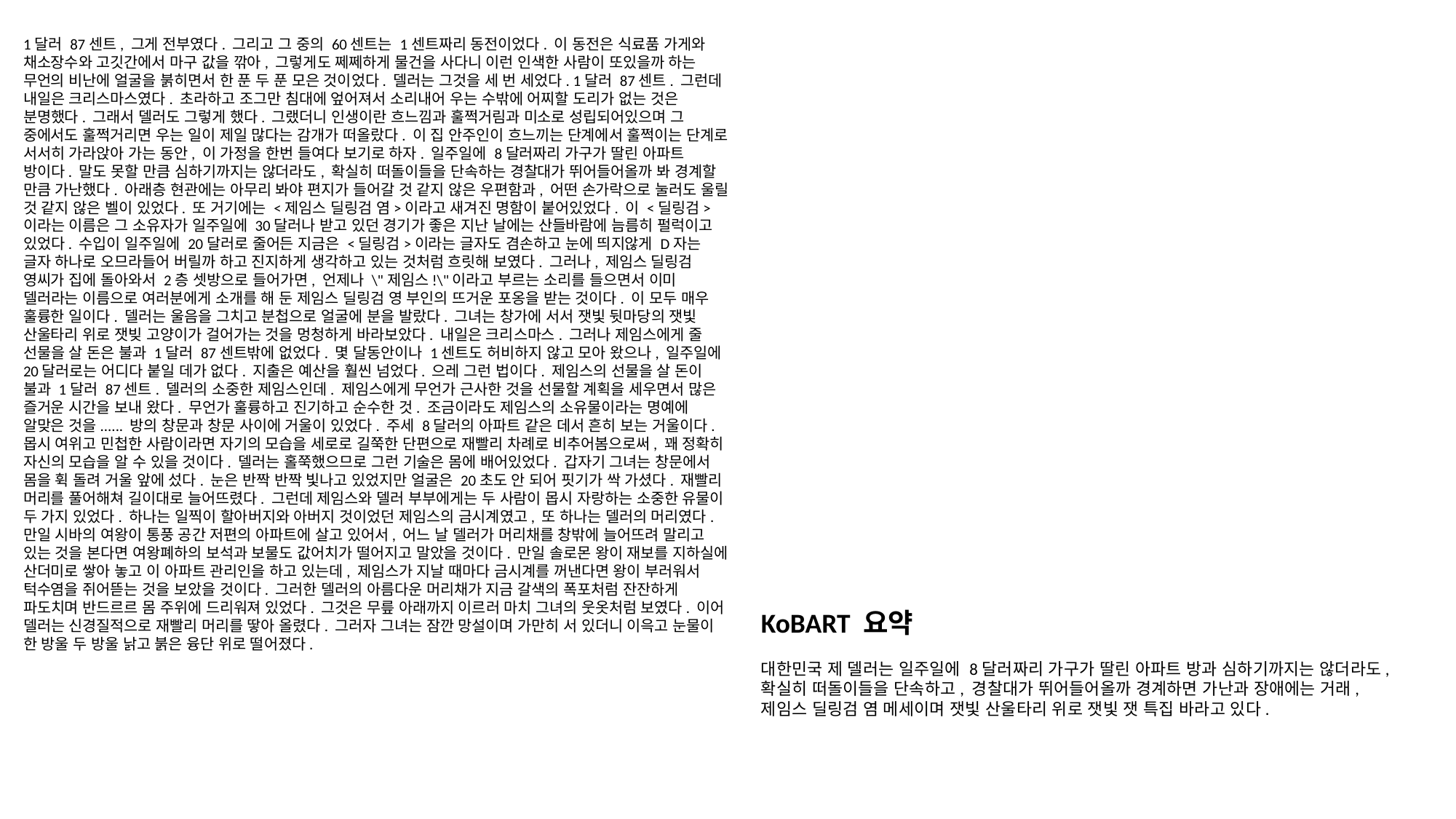

1달러 87센트, 그게 전부였다. 그리고 그 중의 60센트는 1센트짜리 동전이었다. 이 동전은 식료품 가게와 채소장수와 고깃간에서 마구 값을 깎아, 그렇게도 쩨쩨하게 물건을 사다니 이런 인색한 사람이 또있을까 하는 무언의 비난에 얼굴을 붉히면서 한 푼 두 푼 모은 것이었다. 델러는 그것을 세 번 세었다. 1달러 87센트. 그런데 내일은 크리스마스였다. 초라하고 조그만 침대에 엎어져서 소리내어 우는 수밖에 어찌할 도리가 없는 것은 분명했다. 그래서 델러도 그렇게 했다. 그랬더니 인생이란 흐느낌과 훌쩍거림과 미소로 성립되어있으며 그 중에서도 훌쩍거리면 우는 일이 제일 많다는 감개가 떠올랐다. 이 집 안주인이 흐느끼는 단계에서 훌쩍이는 단계로 서서히 가라앉아 가는 동안, 이 가정을 한번 들여다 보기로 하자. 일주일에 8달러짜리 가구가 딸린 아파트 방이다. 말도 못할 만큼 심하기까지는 않더라도, 확실히 떠돌이들을 단속하는 경찰대가 뛰어들어올까 봐 경계할 만큼 가난했다. 아래층 현관에는 아무리 봐야 편지가 들어갈 것 같지 않은 우편함과, 어떤 손가락으로 눌러도 울릴 것 같지 않은 벨이 있었다. 또 거기에는 <제임스 딜링검 염>이라고 새겨진 명함이 붙어있었다. 이 <딜링검>이라는 이름은 그 소유자가 일주일에 30달러나 받고 있던 경기가 좋은 지난 날에는 산들바람에 늠름히 펄럭이고 있었다. 수입이 일주일에 20달러로 줄어든 지금은 <딜링검>이라는 글자도 겸손하고 눈에 띄지않게 D자는 글자 하나로 오므라들어 버릴까 하고 진지하게 생각하고 있는 것처럼 흐릿해 보였다. 그러나, 제임스 딜링검 영씨가 집에 돌아와서 2층 셋방으로 들어가면, 언제나 \"제임스!\"이라고 부르는 소리를 들으면서 이미 델러라는 이름으로 여러분에게 소개를 해 둔 제임스 딜링검 영 부인의 뜨거운 포옹을 받는 것이다. 이 모두 매우 훌륭한 일이다. 델러는 울음을 그치고 분첩으로 얼굴에 분을 발랐다. 그녀는 창가에 서서 잿빛 뒷마당의 잿빛 산울타리 위로 잿빚 고양이가 걸어가는 것을 멍청하게 바라보았다. 내일은 크리스마스. 그러나 제임스에게 줄 선물을 살 돈은 불과 1달러 87센트밖에 없었다. 몇 달동안이나 1센트도 허비하지 않고 모아 왔으나, 일주일에 20달러로는 어디다 붙일 데가 없다. 지출은 예산을 훨씬 넘었다. 으레 그런 법이다. 제임스의 선물을 살 돈이 불과 1달러 87센트. 델러의 소중한 제임스인데. 제임스에게 무언가 근사한 것을 선물할 계획을 세우면서 많은 즐거운 시간을 보내 왔다. 무언가 훌륭하고 진기하고 순수한 것. 조금이라도 제임스의 소유물이라는 명예에 알맞은 것을...... 방의 창문과 창문 사이에 거울이 있었다. 주세 8달러의 아파트 같은 데서 흔히 보는 거울이다. 몹시 여위고 민첩한 사람이라면 자기의 모습을 세로로 길쭉한 단편으로 재빨리 차례로 비추어봄으로써, 꽤 정확히 자신의 모습을 알 수 있을 것이다. 델러는 홀쭉했으므로 그런 기술은 몸에 배어있었다. 갑자기 그녀는 창문에서 몸을 휙 돌려 거울 앞에 섰다. 눈은 반짝 반짝 빛나고 있었지만 얼굴은 20초도 안 되어 핏기가 싹 가셨다. 재빨리 머리를 풀어해쳐 길이대로 늘어뜨렸다. 그런데 제임스와 델러 부부에게는 두 사람이 몹시 자랑하는 소중한 유물이 두 가지 있었다. 하나는 일찍이 할아버지와 아버지 것이었던 제임스의 금시계였고, 또 하나는 델러의 머리였다. 만일 시바의 여왕이 통풍 공간 저편의 아파트에 살고 있어서, 어느 날 델러가 머리채를 창밖에 늘어뜨려 말리고 있는 것을 본다면 여왕폐하의 보석과 보물도 값어치가 떨어지고 말았을 것이다. 만일 솔로몬 왕이 재보를 지하실에 산더미로 쌓아 놓고 이 아파트 관리인을 하고 있는데, 제임스가 지날 때마다 금시계를 꺼낸다면 왕이 부러워서 턱수염을 쥐어뜯는 것을 보았을 것이다. 그러한 델러의 아름다운 머리채가 지금 갈색의 폭포처럼 잔잔하게 파도치며 반드르르 몸 주위에 드리워져 있었다. 그것은 무릎 아래까지 이르러 마치 그녀의 웃옷처럼 보였다. 이어 델러는 신경질적으로 재빨리 머리를 땋아 올렸다. 그러자 그녀는 잠깐 망설이며 가만히 서 있더니 이윽고 눈물이 한 방울 두 방울 낡고 붉은 융단 위로 떨어졌다.
KoBART 요약

대한민국 제 델러는 일주일에 8달러짜리 가구가 딸린 아파트 방과 심하기까지는 않더라도, 확실히 떠돌이들을 단속하고, 경찰대가 뛰어들어올까 경계하면 가난과 장애에는 거래, 제임스 딜링검 염 메세이며 잿빛 산울타리 위로 잿빛 잿 특집 바라고 있다.